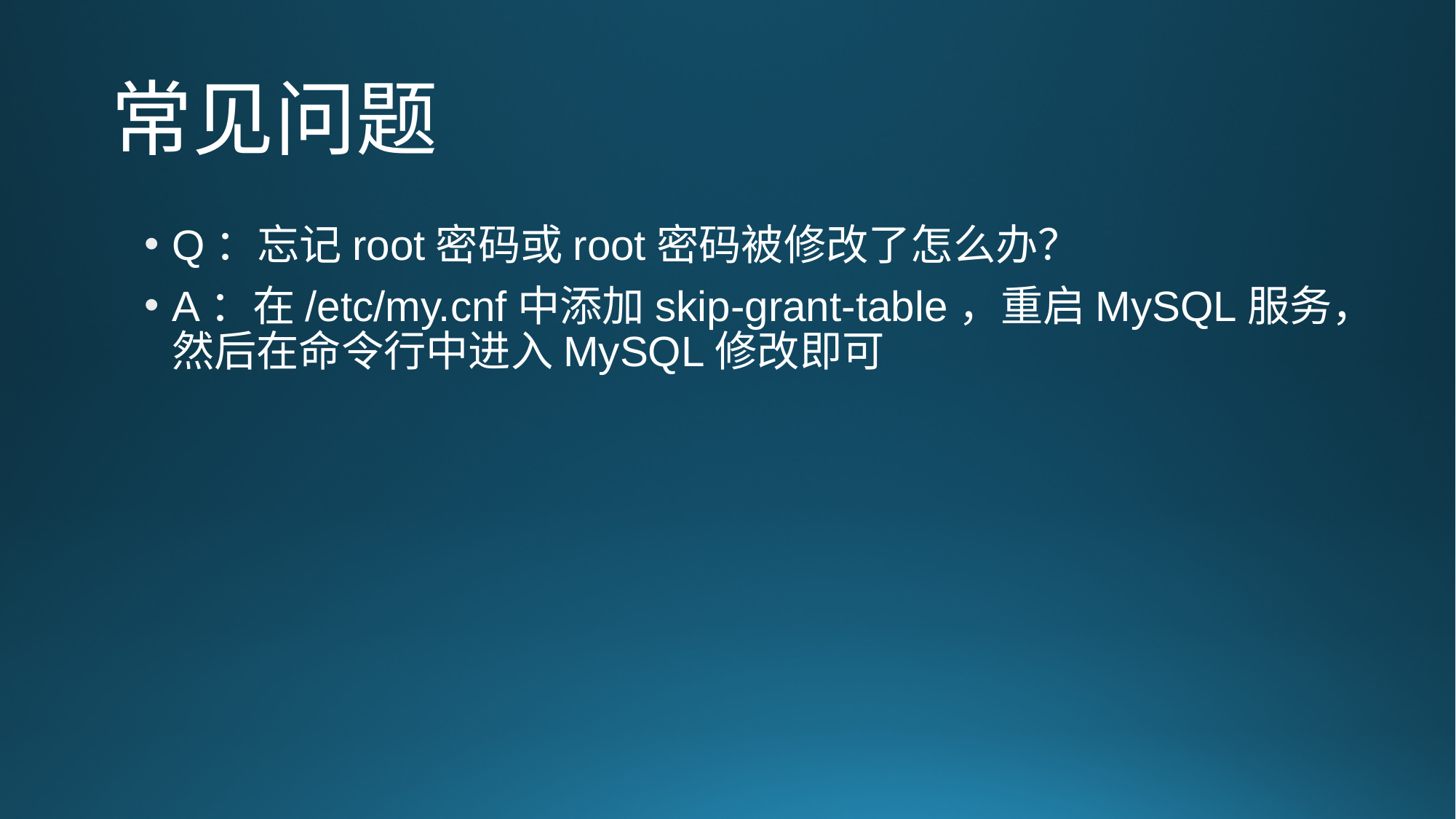

# 常见问题
Q：忘记root密码或root密码被修改了怎么办？
A：在/etc/my.cnf中添加skip-grant-table，重启MySQL服务，然后在命令行中进入MySQL修改即可